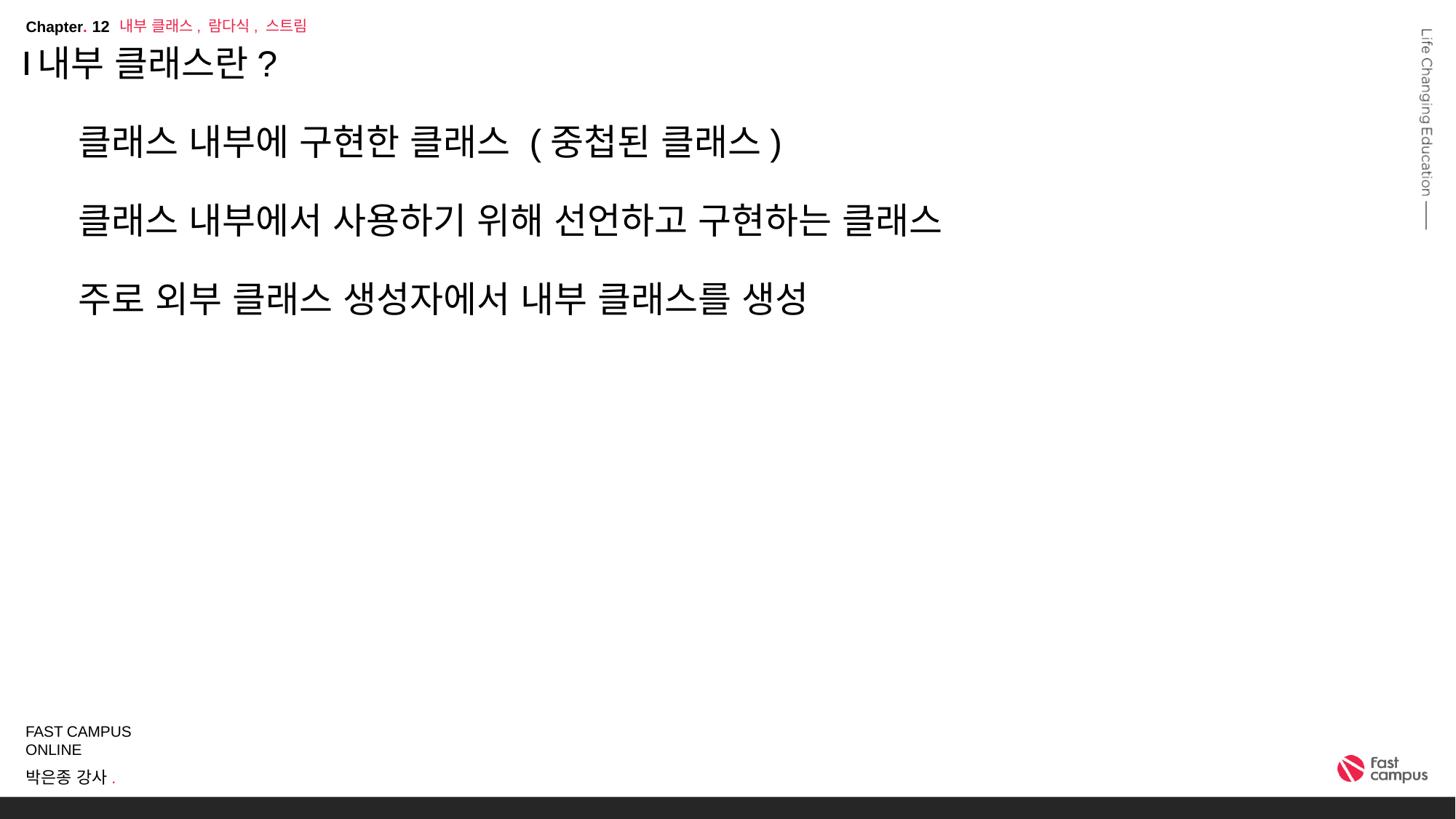

내부 클래스, 람다식, 스트림

12
# 내부 클래스란? 클래스 내부에 구현한 클래스 (중첩된 클래스) 클래스 내부에서 사용하기 위해 선언하고 구현하는 클래스 주로 외부 클래스 생성자에서 내부 클래스를 생성